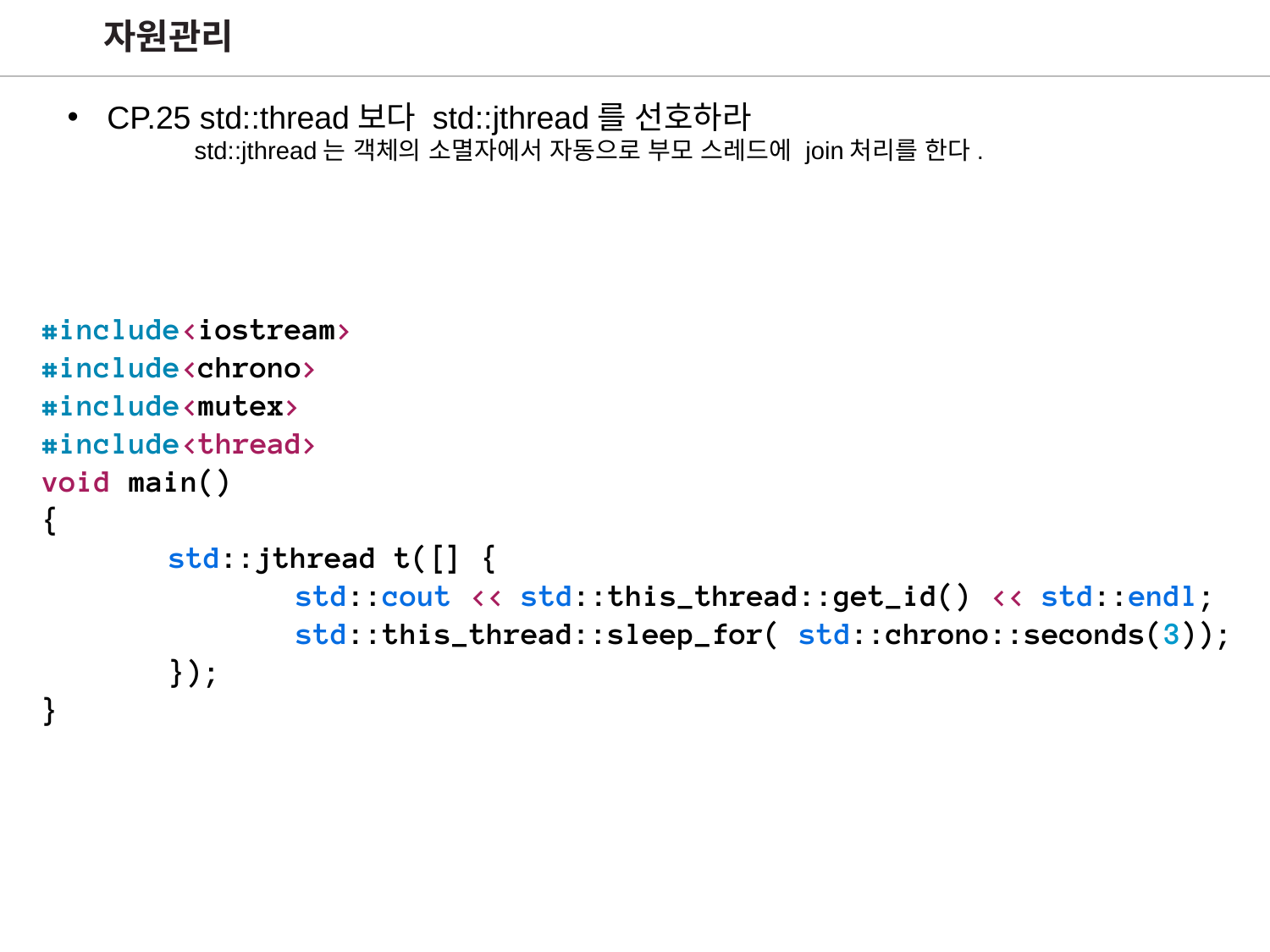

자원관리
CP.25 std::thread보다 std::jthread를 선호하라
	std::jthread는 객체의 소멸자에서 자동으로 부모 스레드에 join처리를 한다.
#include<iostream>
#include<chrono>
#include<mutex>
#include<thread>
void main()
{
	std::jthread t([] {
		std::cout << std::this_thread::get_id() << std::endl;
		std::this_thread::sleep_for( std::chrono::seconds(3));
	});
}